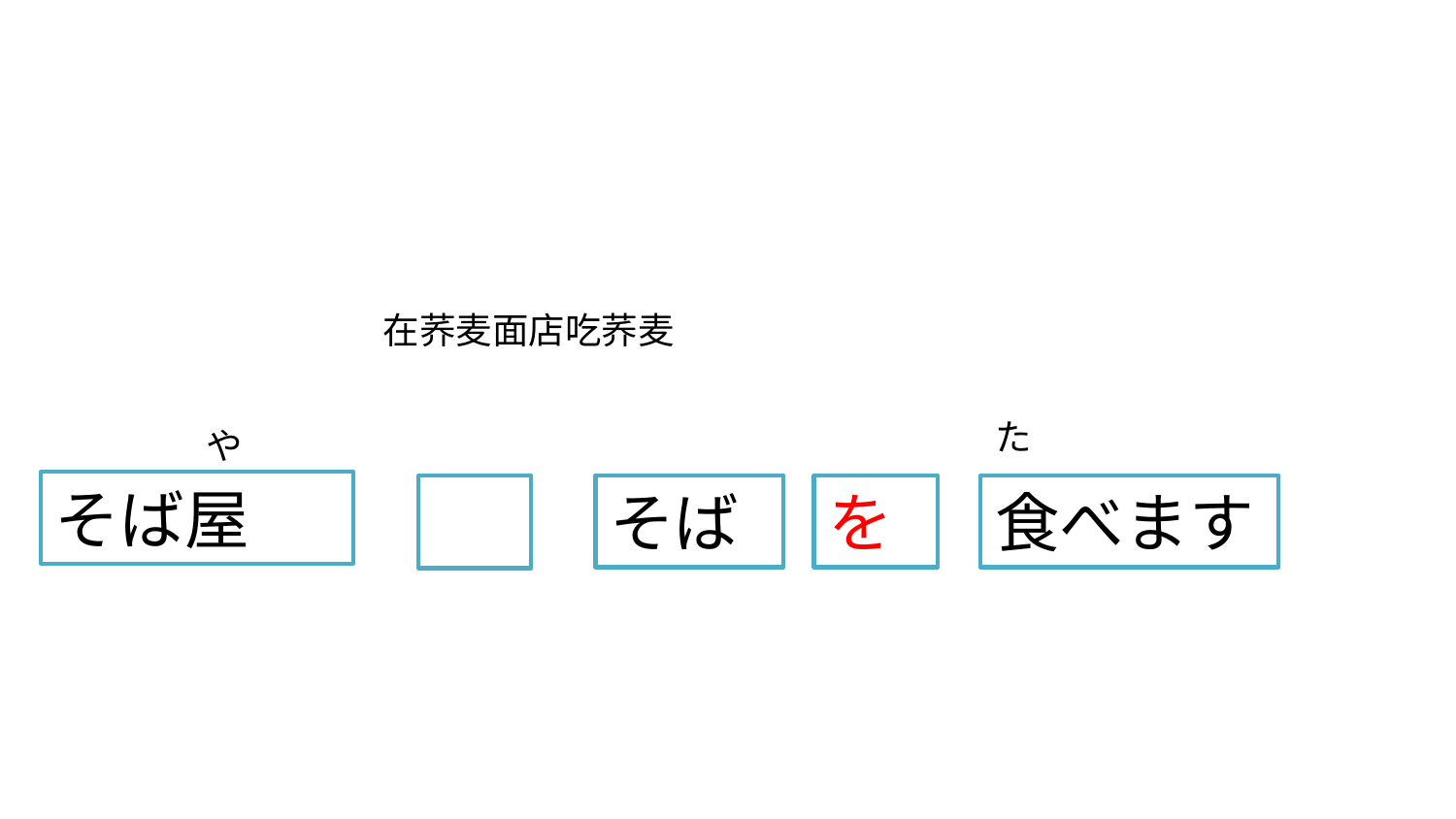

在荞麦面店吃荞麦
た
や
そば屋

そば
を
食べます